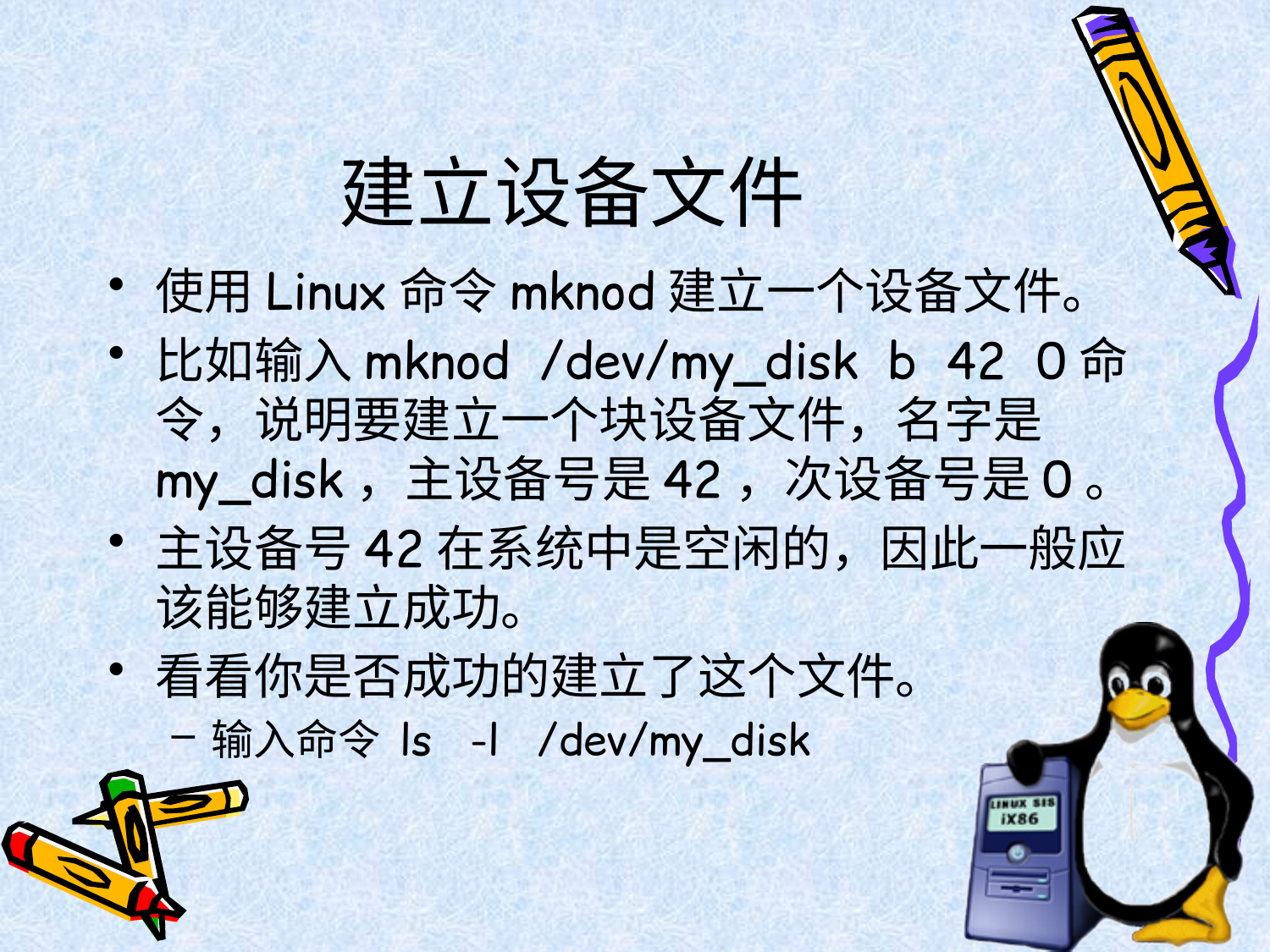

# 建立设备文件
使用Linux命令mknod建立一个设备文件。
比如输入mknod  /dev/my_disk  b  42  0命令，说明要建立一个块设备文件，名字是my_disk，主设备号是42，次设备号是0。
主设备号42在系统中是空闲的，因此一般应该能够建立成功。
看看你是否成功的建立了这个文件。
输入命令 ls   -l   /dev/my_disk